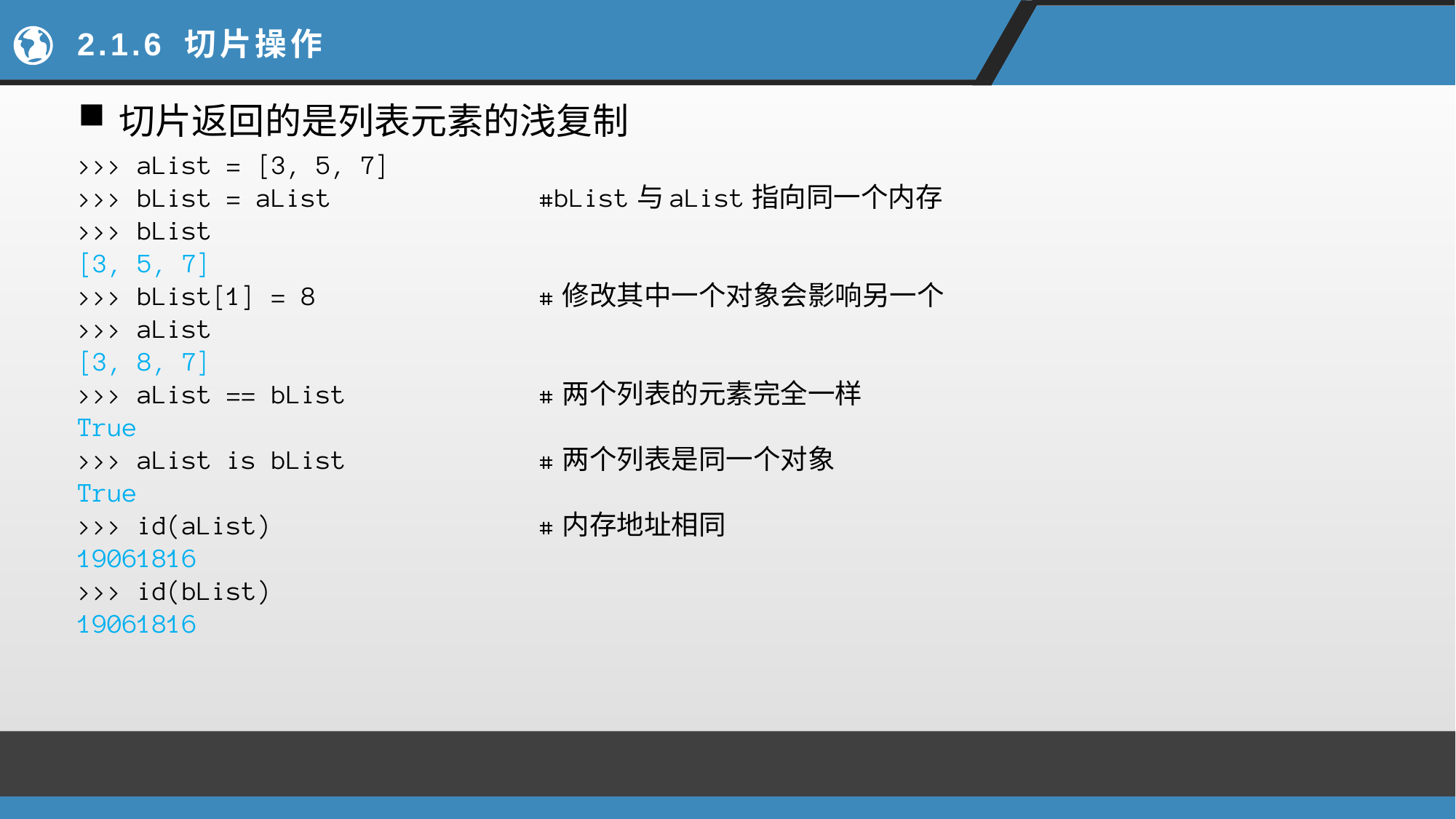

# 2.1.6 切片操作

切片返回的是列表元素的浅复制
>>> aList = [3, 5, 7]
>>> bList = aList              #bList与aList指向同一个内存
>>> bList
[3, 5, 7]
>>> bList[1] = 8               #修改其中一个对象会影响另一个
>>> aList
[3, 8, 7]
>>> aList == bList             #两个列表的元素完全一样
True
>>> aList is bList             #两个列表是同一个对象
True
>>> id(aList)                  #内存地址相同
19061816
>>> id(bList)
19061816